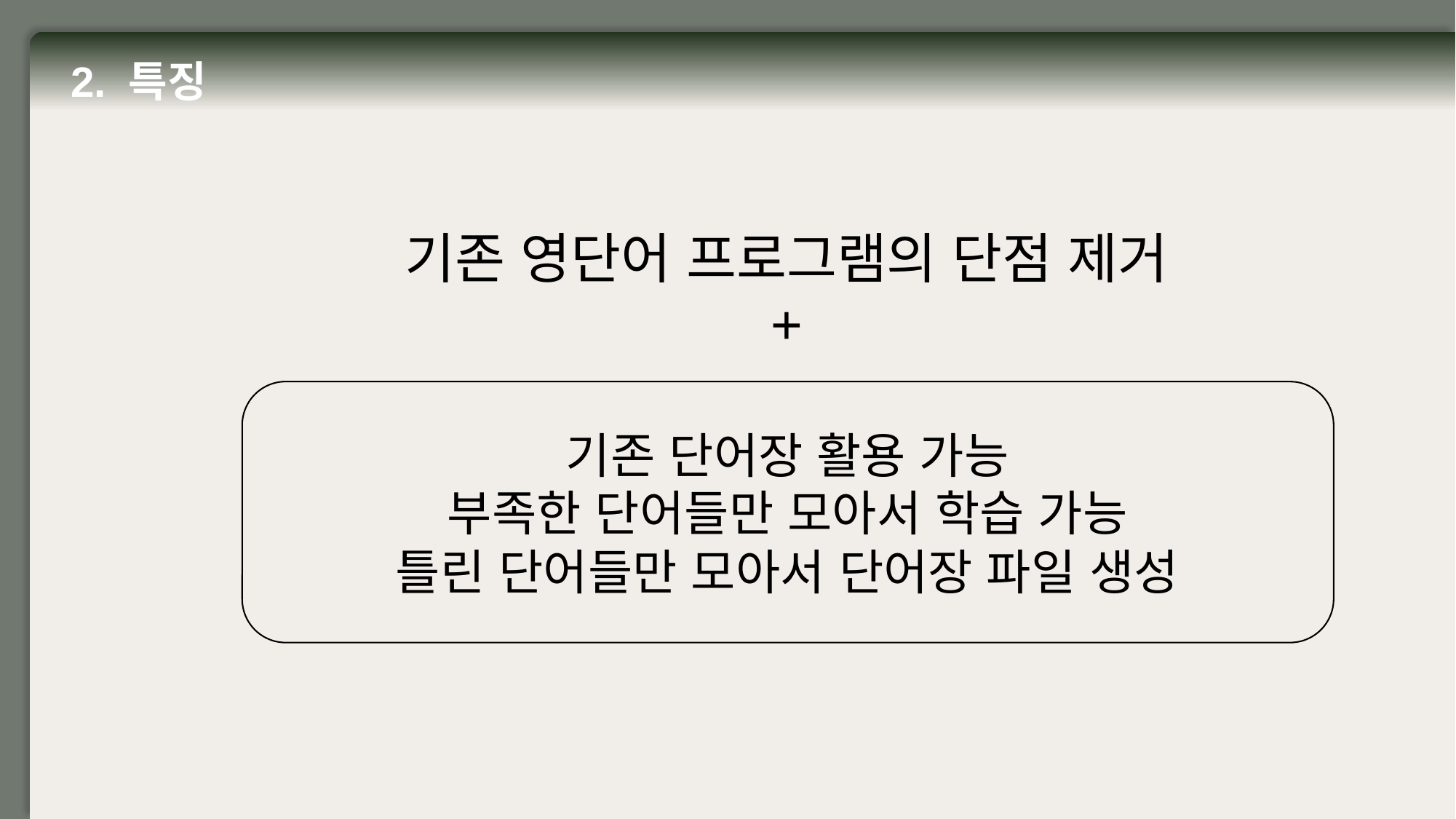

2. 특징
기존 영단어 프로그램의 단점 제거
+

기존 단어장 활용 가능
부족한 단어들만 모아서 학습 가능
틀린 단어들만 모아서 단어장 파일 생성